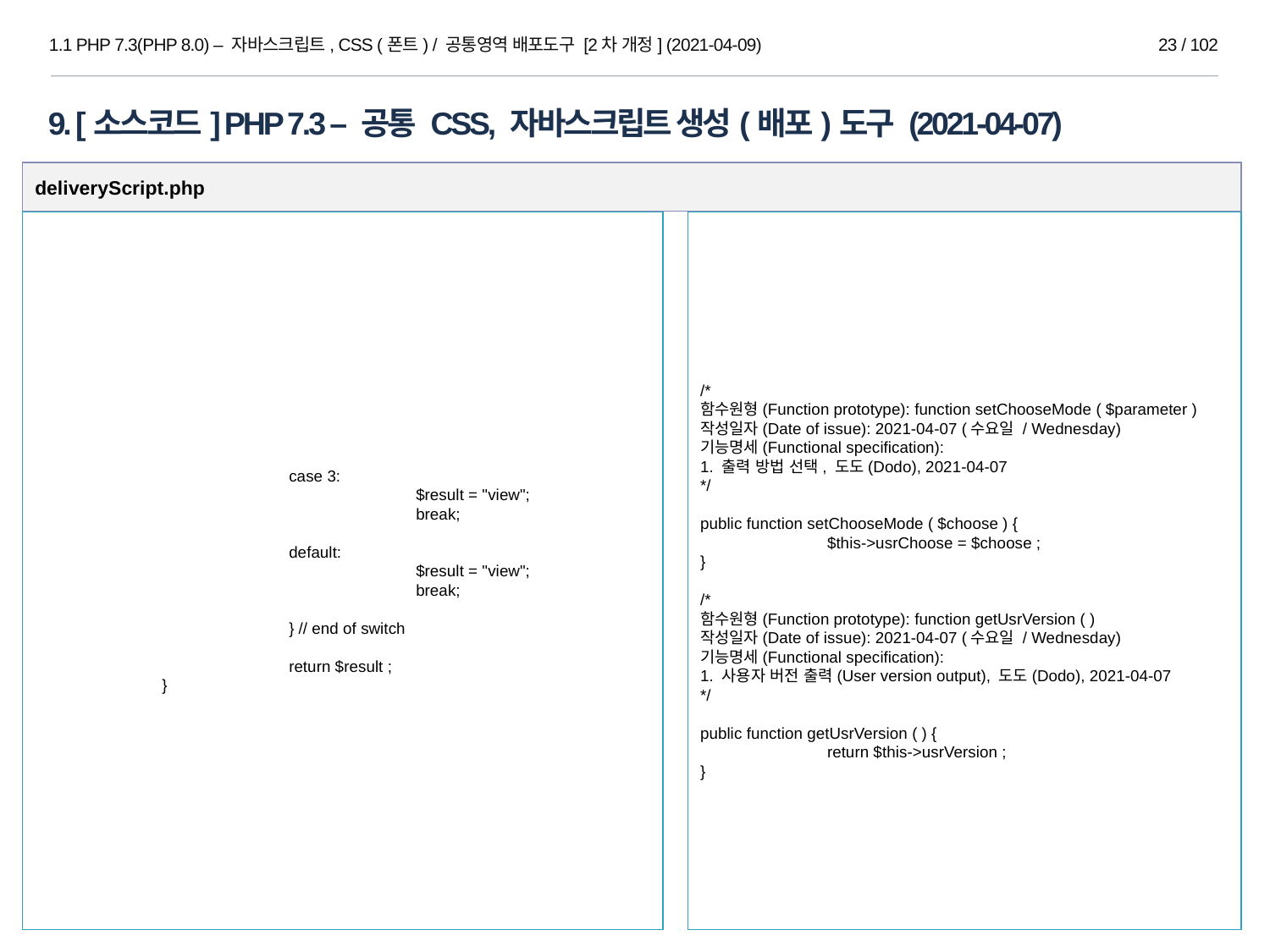

1.1 PHP 7.3(PHP 8.0) – 자바스크립트, CSS (폰트) / 공통영역 배포도구 [2차 개정] (2021-04-09)
23 / 102

9. [소스코드] PHP 7.3 – 공통 CSS, 자바스크립트 생성(배포)도구 (2021-04-07)
deliveryScript.php

		case 3:
			$result = "view";
			break;

		default:
			$result = "view";
			break;

		} // end of switch

		return $result ;
	}

/*
함수원형(Function prototype): function setChooseMode ( $parameter )
작성일자(Date of issue): 2021-04-07 (수요일 / Wednesday)
기능명세(Functional specification):
1. 출력 방법 선택, 도도(Dodo), 2021-04-07
*/

public function setChooseMode ( $choose ) {
	$this->usrChoose = $choose ;
}

/*
함수원형(Function prototype): function getUsrVersion ( )
작성일자(Date of issue): 2021-04-07 (수요일 / Wednesday)
기능명세(Functional specification):
1. 사용자 버전 출력(User version output), 도도(Dodo), 2021-04-07
*/

public function getUsrVersion ( ) {
	return $this->usrVersion ;
}